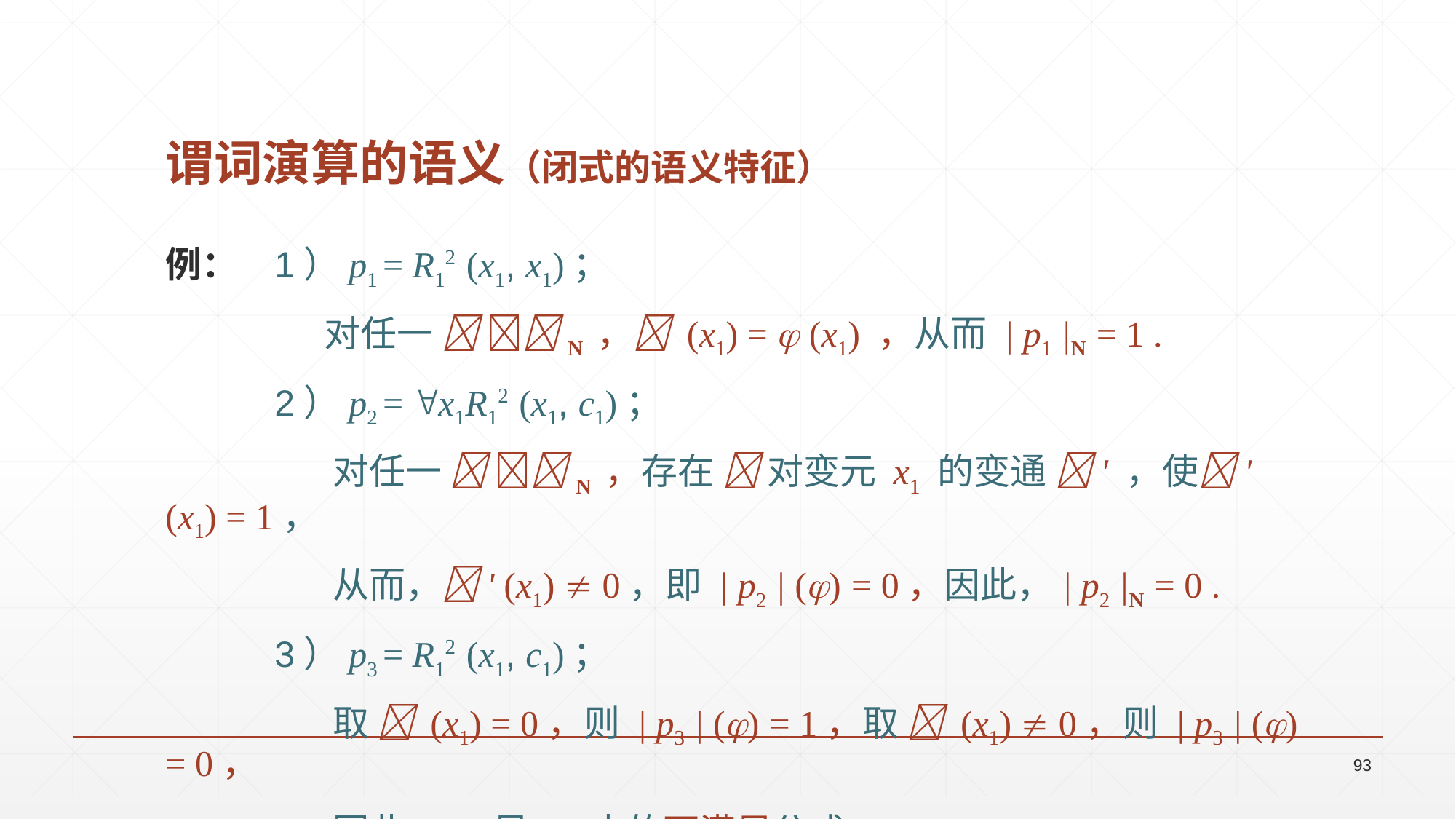

# 谓词演算的语义（闭式的语义特征）
例：	1）p1 = R12  (x1, x1)；
	     对任一 ϕ ∈ΦN ，ϕ (x1) = ϕ (x1) ，从而 | p1 |N = 1 .
	2）p2 = ∀x1R12  (x1, c1)；
	      对任一 ϕ ∈ΦN ，存在 ϕ 对变元 x1 的变通 ϕʹ ，使ϕʹ (x1) = 1，
	      从而，ϕʹ (x1) ≠ 0，即 | p2 | (ϕ) = 0，因此，| p2 |N = 0 .
	3）p3 = R12  (x1, c1)；
	      取 ϕ (x1) = 0，则 | p3 | (ϕ) = 1，取 ϕ (x1) ≠ 0，则 | p3 | (ϕ) = 0，
	      因此，p3 是 N 中的可满足公式 .
93